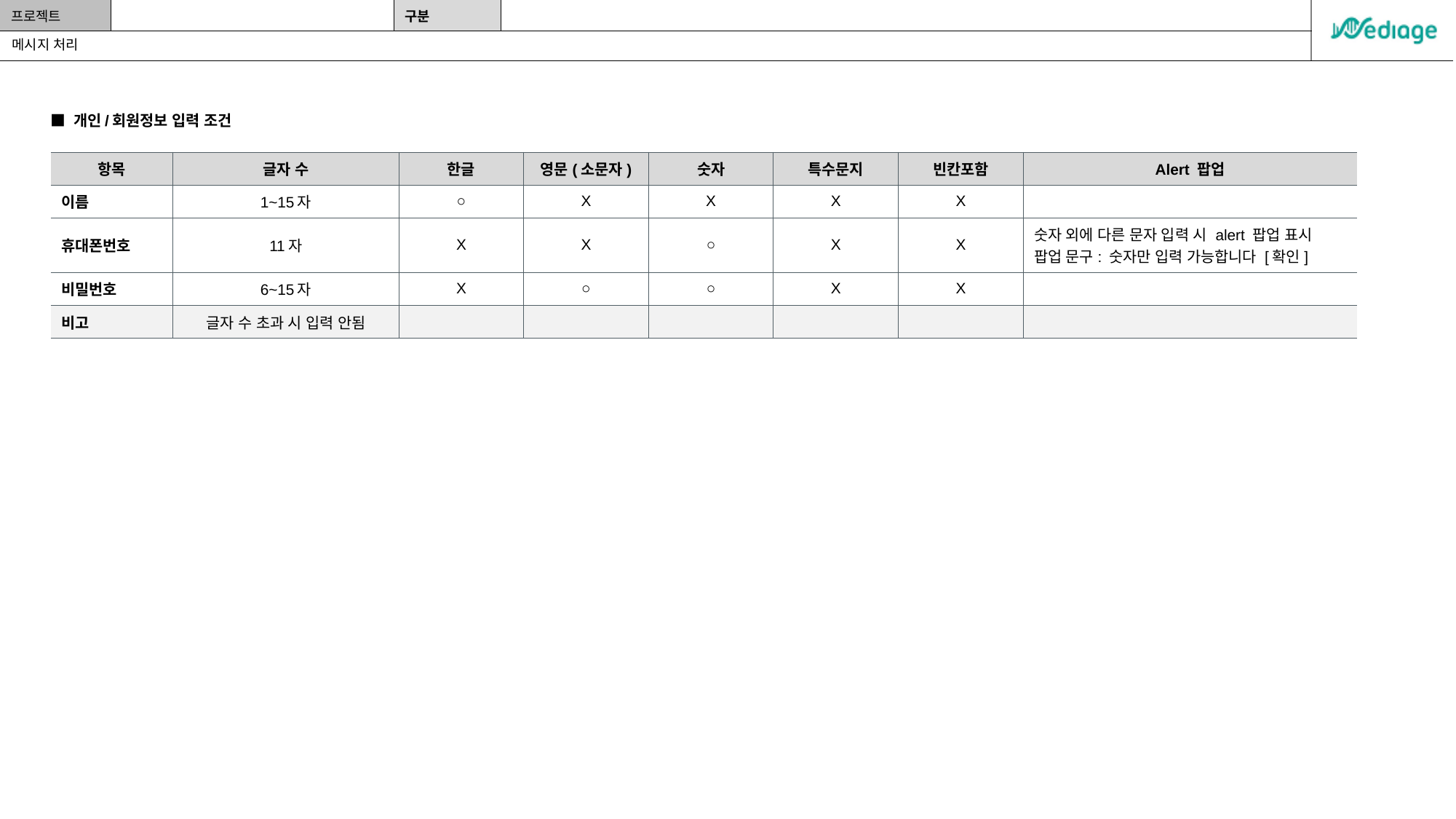

# 메시지 처리
■ 개인/회원정보 입력 조건
| 항목 | 글자 수 | 한글 | 영문(소문자) | 숫자 | 특수문지 | 빈칸포함 | Alert 팝업 |
| --- | --- | --- | --- | --- | --- | --- | --- |
| 이름 | 1~15자 | ○ | X | X | X | X |  |
| 휴대폰번호 | 11자 | X | X | ○ | X | X | 숫자 외에 다른 문자 입력 시 alert 팝업 표시 팝업 문구: 숫자만 입력 가능합니다 [확인] |
| 비밀번호 | 6~15자 | X | ○ | ○ | X | X |  |
| 비고 | 글자 수 초과 시 입력 안됨 |  |  |  |  |  |  |